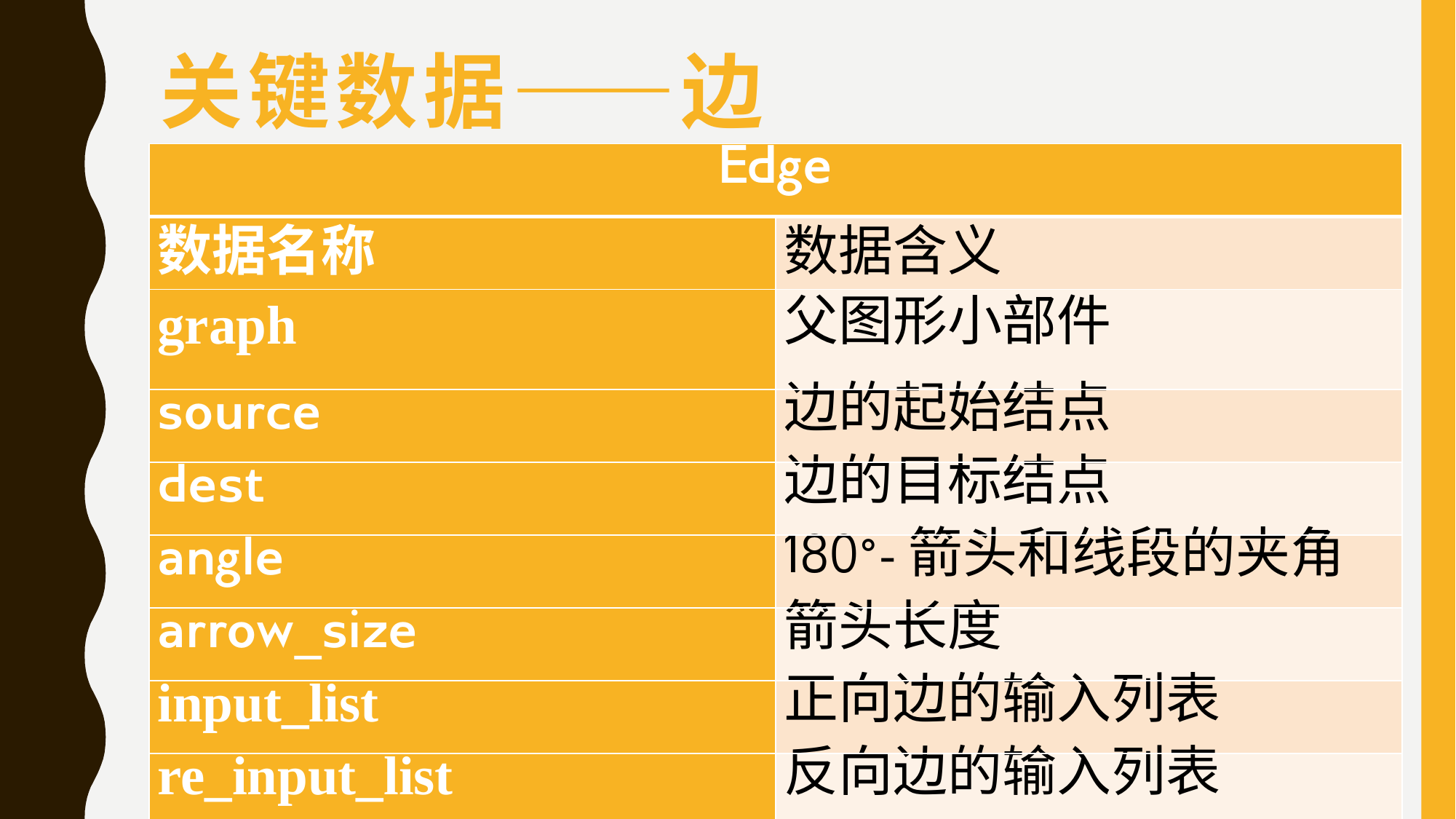

# 关键数据——边
| Edge |  |
| --- | --- |
| 数据名称 | 数据含义 |
| graph | 父图形小部件 |
| source | 边的起始结点 |
| dest | 边的目标结点 |
| angle | 180°-箭头和线段的夹角 |
| arrow\_size | 箭头长度 |
| input\_list | 正向边的输入列表 |
| re\_input\_list | 反向边的输入列表 |